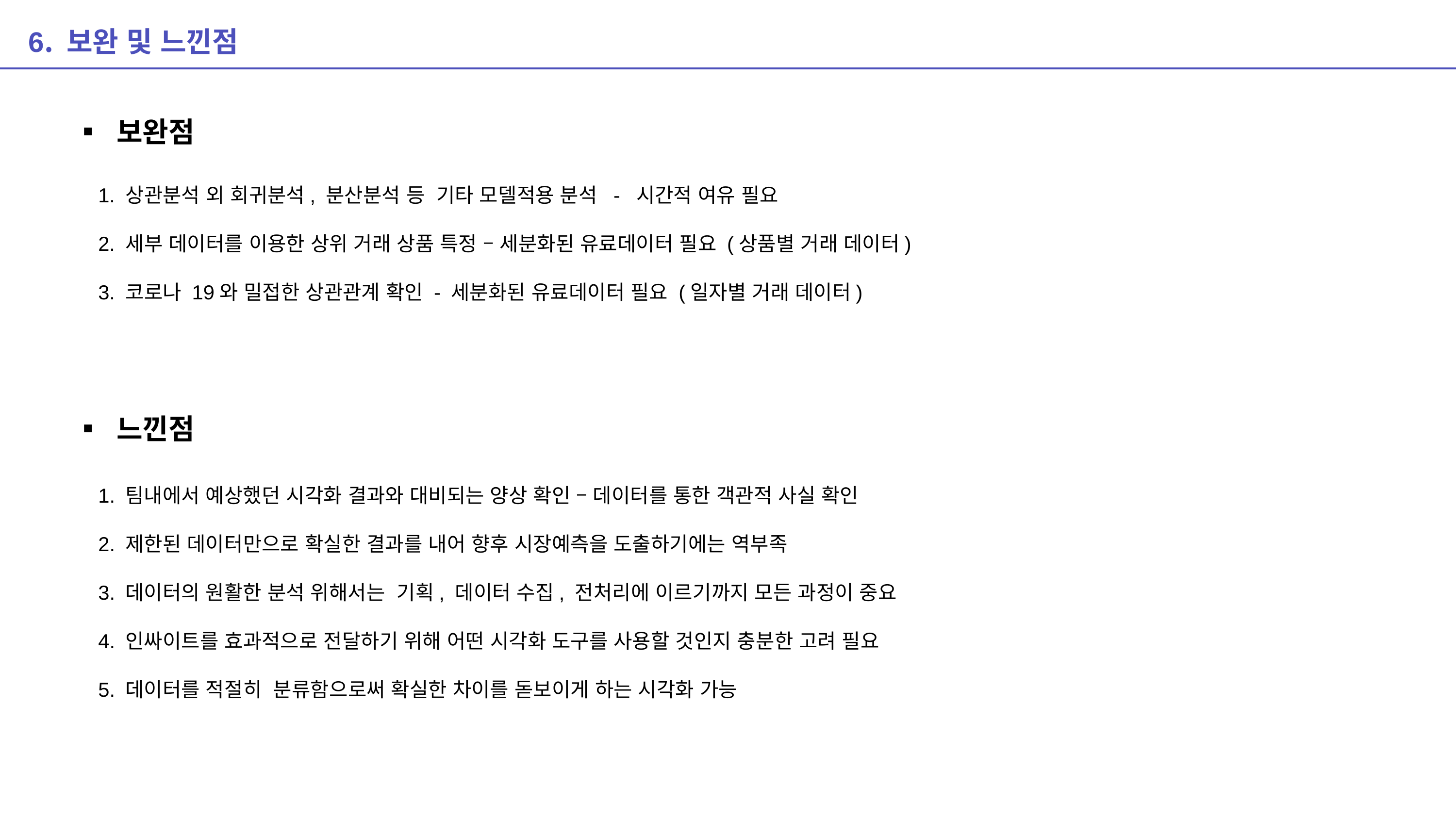

6. 보완 및 느낀점
▪ 보완점
1. 상관분석 외 회귀분석, 분산분석 등  기타 모델적용 분석  -  시간적 여유 필요
2. 세부 데이터를 이용한 상위 거래 상품 특정 – 세분화된 유료데이터 필요 (상품별 거래 데이터)
3. 코로나 19와 밀접한 상관관계 확인 - 세분화된 유료데이터 필요 (일자별 거래 데이터)
▪ 느낀점
1. 팀내에서 예상했던 시각화 결과와 대비되는 양상 확인 – 데이터를 통한 객관적 사실 확인
2. 제한된 데이터만으로 확실한 결과를 내어 향후 시장예측을 도출하기에는 역부족
3. 데이터의 원활한 분석 위해서는  기획, 데이터 수집, 전처리에 이르기까지 모든 과정이 중요
4. 인싸이트를 효과적으로 전달하기 위해 어떤 시각화 도구를 사용할 것인지 충분한 고려 필요
5. 데이터를 적절히  분류함으로써 확실한 차이를 돋보이게 하는 시각화 가능